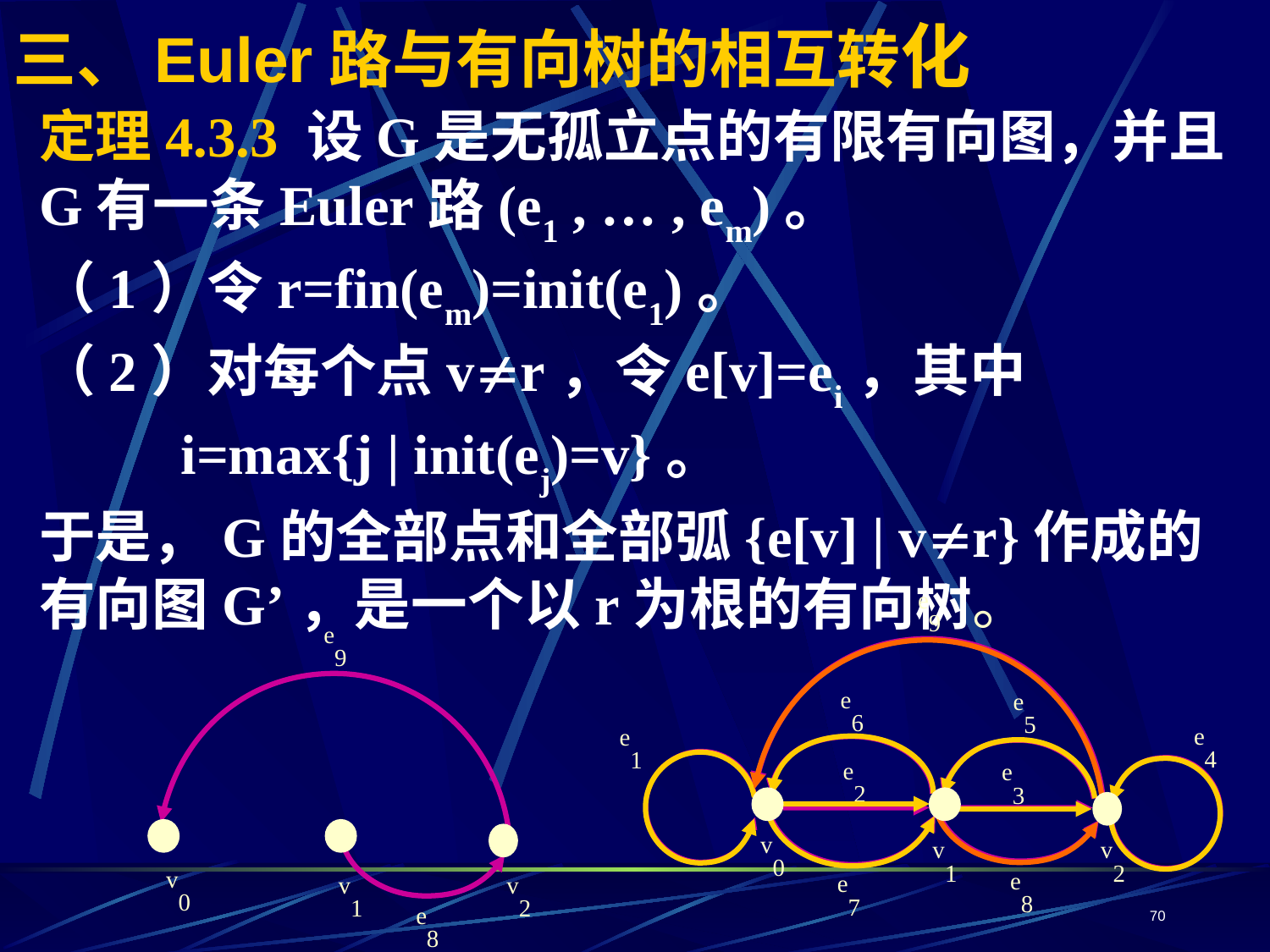

# 三、Euler路与有向树的相互转化
定理4.3.3 设G是无孤立点的有限有向图，并且G有一条Euler路(e1 , … , em)。
（1）令r=fin(em)=init(e1)。
（2）对每个点v≠r，令e[v]=ei，其中
          i=max{j | init(ej)=v}。
于是，G的全部点和全部弧{e[v] | v≠r}作成的有向图G’，是一个以r为根的有向树。
e9

e6
e5
e4
e1

e2
e3

v0
v1
v2
e8
e7

e9

v0
v1
v2
e8

70